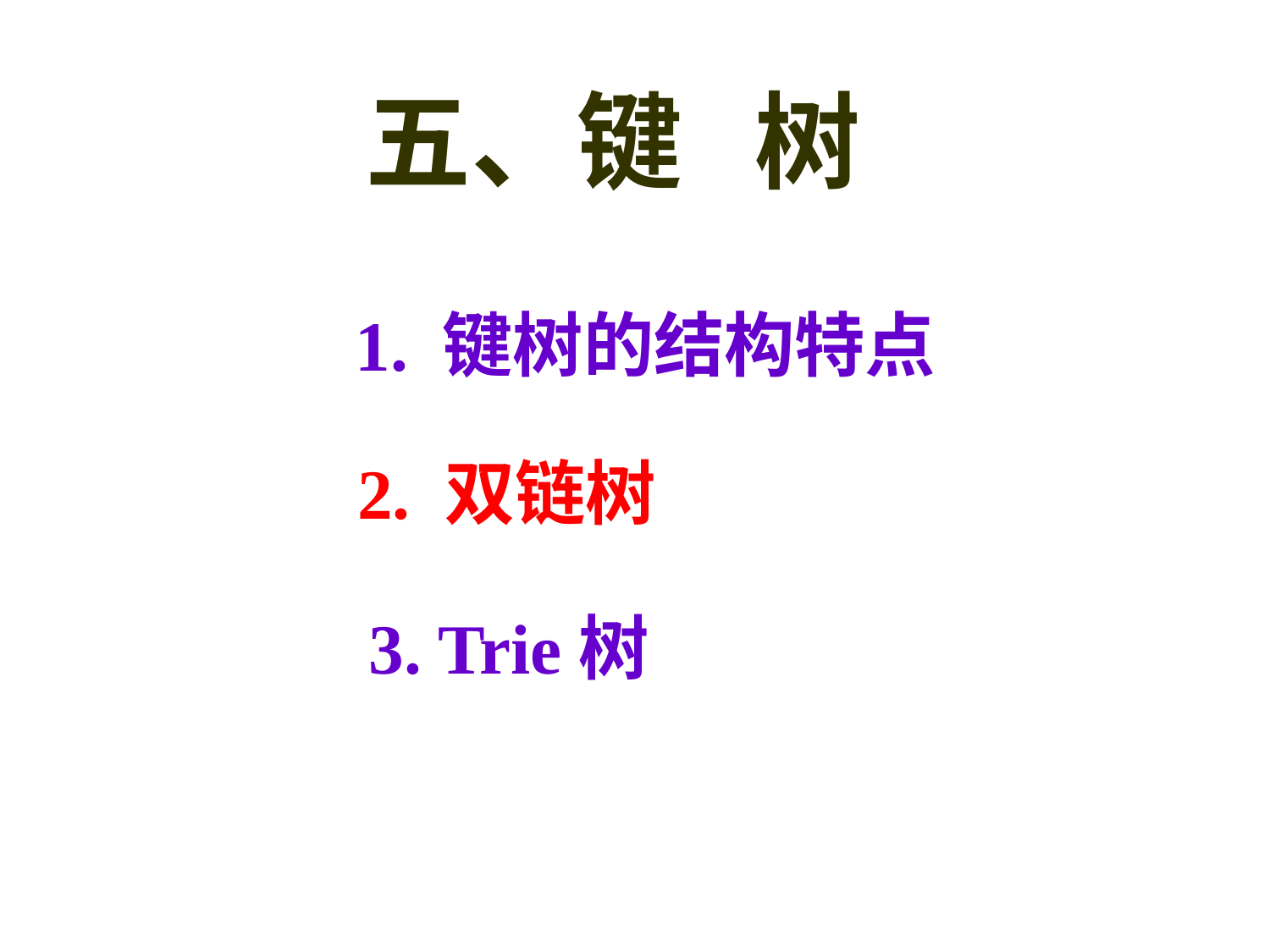

五、键   树
1. 键树的结构特点
2. 双链树
3. Trie树